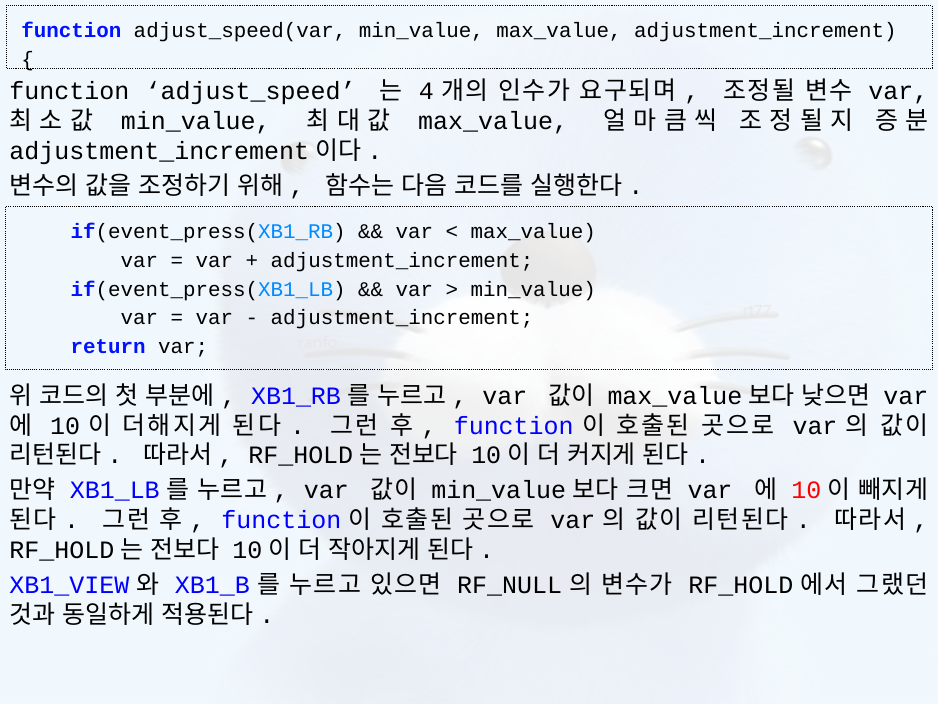

function ‘adjust_speed’ 는 4개의 인수가 요구되며, 조정될 변수 var, 최소값 min_value, 최대값 max_value, 얼마큼씩 조정될지 증분 adjustment_increment이다.
변수의 값을 조정하기 위해, 함수는 다음 코드를 실행한다.

위 코드의 첫 부분에, XB1_RB를 누르고, var 값이 max_value보다 낮으면 var 에 10이 더해지게 된다. 그런 후, function이 호출된 곳으로 var의 값이 리턴된다. 따라서, RF_HOLD는 전보다 10이 더 커지게 된다.
만약 XB1_LB를 누르고, var 값이 min_value보다 크면 var 에 10이 빼지게 된다. 그런 후, function이 호출된 곳으로 var의 값이 리턴된다. 따라서, RF_HOLD는 전보다 10이 더 작아지게 된다.
XB1_VIEW와 XB1_B를 누르고 있으면 RF_NULL의 변수가 RF_HOLD에서 그랬던 것과 동일하게 적용된다.
function adjust_speed(var, min_value, max_value, adjustment_increment) {
    if(event_press(XB1_RB) && var < max_value)
        var = var + adjustment_increment;
    if(event_press(XB1_LB) && var > min_value)
        var = var - adjustment_increment;
    return var;